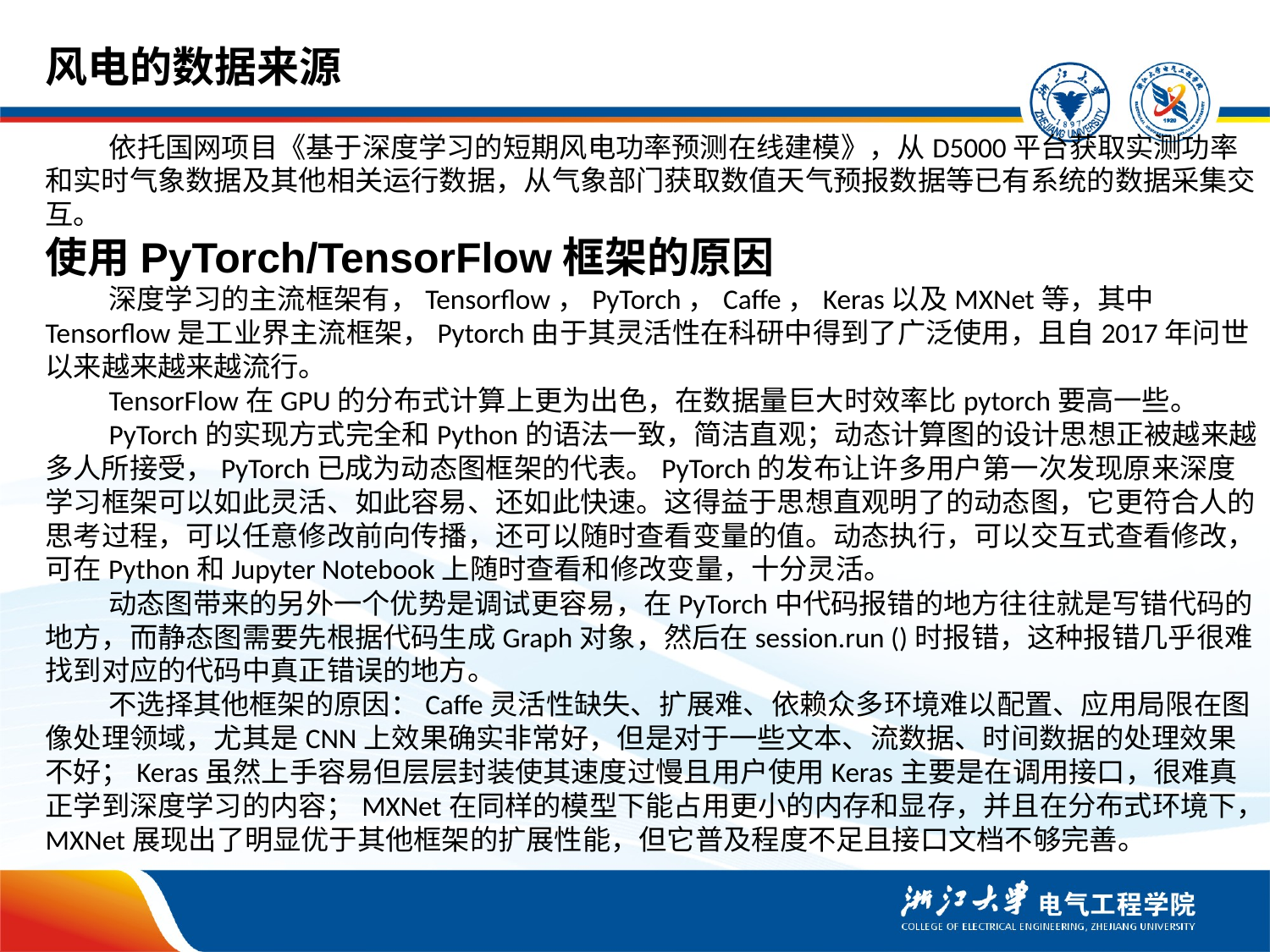

风电的数据来源

         依托国网项目《基于深度学习的短期风电功率预测在线建模》，从D5000平台获取实测功率和实时气象数据及其他相关运行数据，从气象部门获取数值天气预报数据等已有系统的数据采集交互。
使用PyTorch/TensorFlow框架的原因
深度学习的主流框架有，Tensorflow，PyTorch，Caffe，Keras以及MXNet等，其中Tensorflow是工业界主流框架，Pytorch由于其灵活性在科研中得到了广泛使用，且自2017年问世以来越来越来越流行。
TensorFlow在GPU的分布式计算上更为出色，在数据量巨大时效率比pytorch要高一些。
PyTorch的实现方式完全和Python的语法一致，简洁直观；动态计算图的设计思想正被越来越多人所接受，PyTorch已成为动态图框架的代表。PyTorch的发布让许多用户第一次发现原来深度学习框架可以如此灵活、如此容易、还如此快速。这得益于思想直观明了的动态图，它更符合人的思考过程，可以任意修改前向传播，还可以随时查看变量的值。动态执行，可以交互式查看修改，可在Python和Jupyter Notebook上随时查看和修改变量，十分灵活。
动态图带来的另外一个优势是调试更容易，在PyTorch中代码报错的地方往往就是写错代码的地方，而静态图需要先根据代码生成Graph对象，然后在session.run ()时报错，这种报错几乎很难找到对应的代码中真正错误的地方。
不选择其他框架的原因：Caffe灵活性缺失、扩展难、依赖众多环境难以配置、应用局限在图像处理领域，尤其是CNN上效果确实非常好，但是对于一些文本、流数据、时间数据的处理效果不好；Keras虽然上手容易但层层封装使其速度过慢且用户使用Keras主要是在调用接口，很难真正学到深度学习的内容；MXNet在同样的模型下能占用更小的内存和显存，并且在分布式环境下，MXNet展现出了明显优于其他框架的扩展性能，但它普及程度不足且接口文档不够完善。